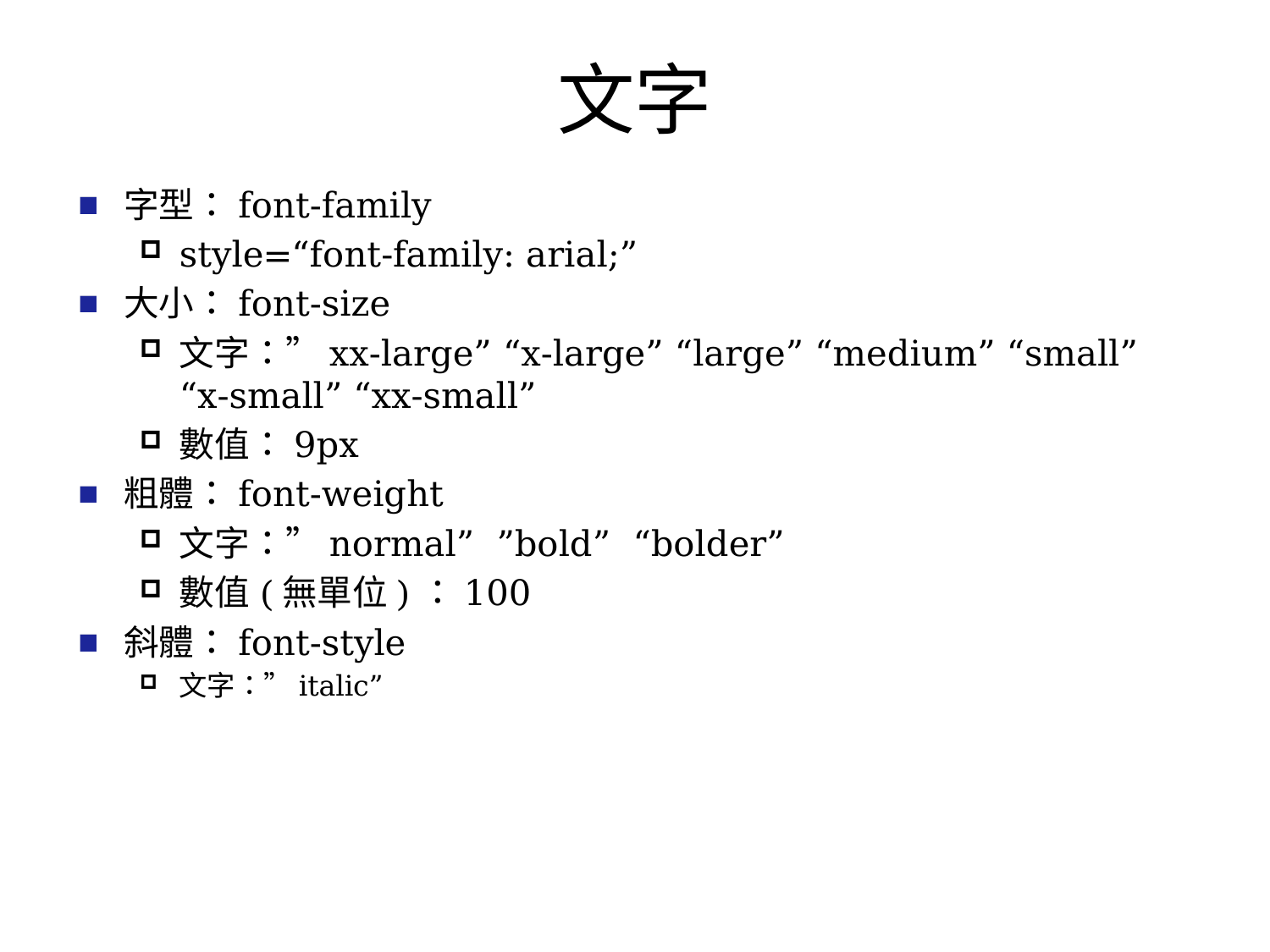

# 文字
字型：font-family
style=“font-family: arial;”
大小：font-size
文字：”xx-large” “x-large” “large” “medium” “small” “x-small” “xx-small”
數值：9px
粗體：font-weight
文字：”normal”  ”bold”  “bolder”
數值(無單位)：100
斜體：font-style
文字：”italic”